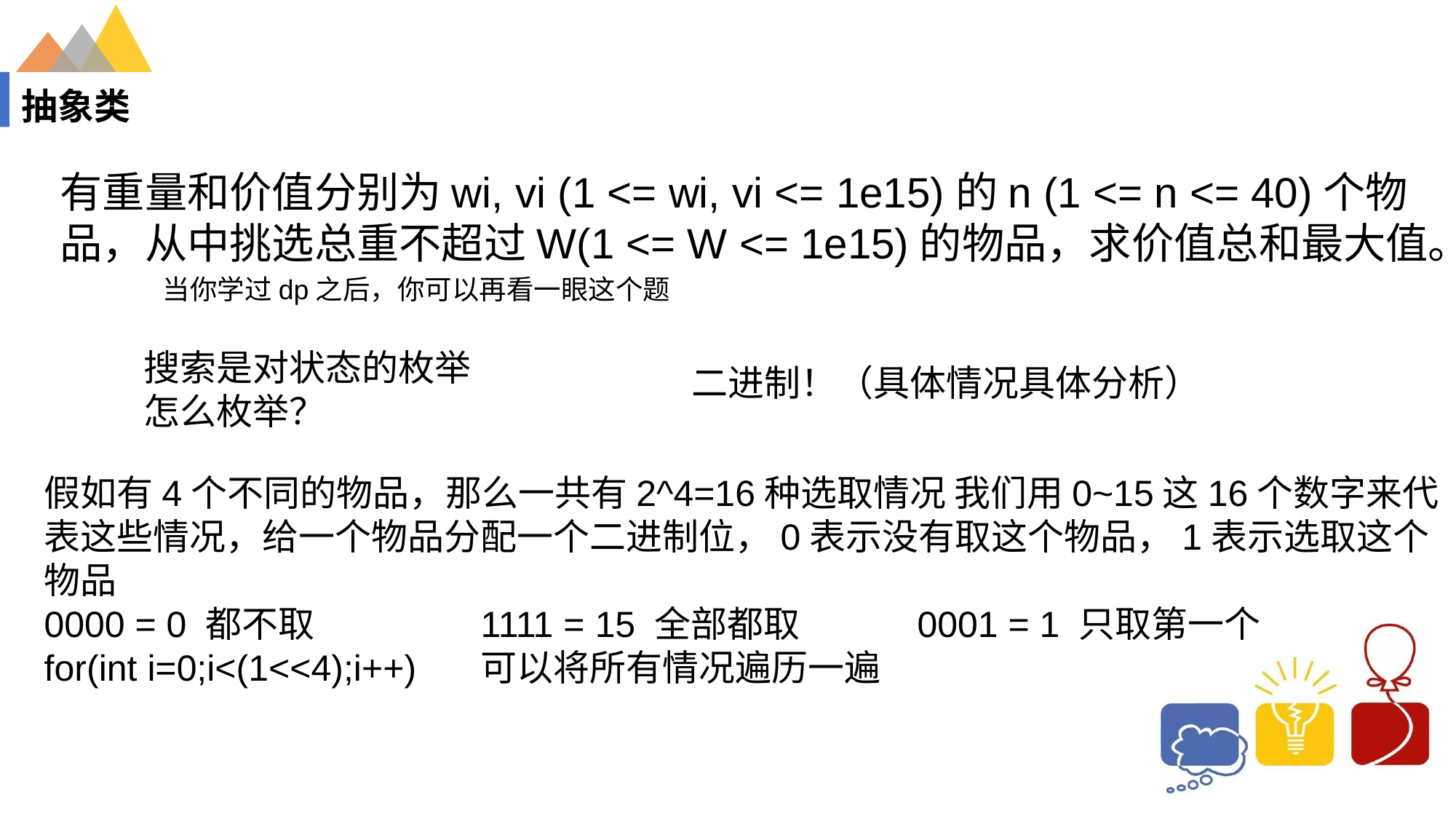

# 抽象类
有重量和价值分别为wi, vi (1 <= wi, vi <= 1e15)的n (1 <= n <= 40)个物品，从中挑选总重不超过W(1 <= W <= 1e15)的物品，求价值总和最大值。
当你学过dp之后，你可以再看一眼这个题
搜索是对状态的枚举
怎么枚举？
二进制！（具体情况具体分析）
假如有4个不同的物品，那么一共有2^4=16种选取情况 我们用0~15这16个数字来代表这些情况，给一个物品分配一个二进制位，0表示没有取这个物品，1表示选取这个物品
0000 = 0 都不取 		1111 = 15 全部都取		0001 = 1 只取第一个
for(int i=0;i<(1<<4);i++) 	可以将所有情况遍历一遍